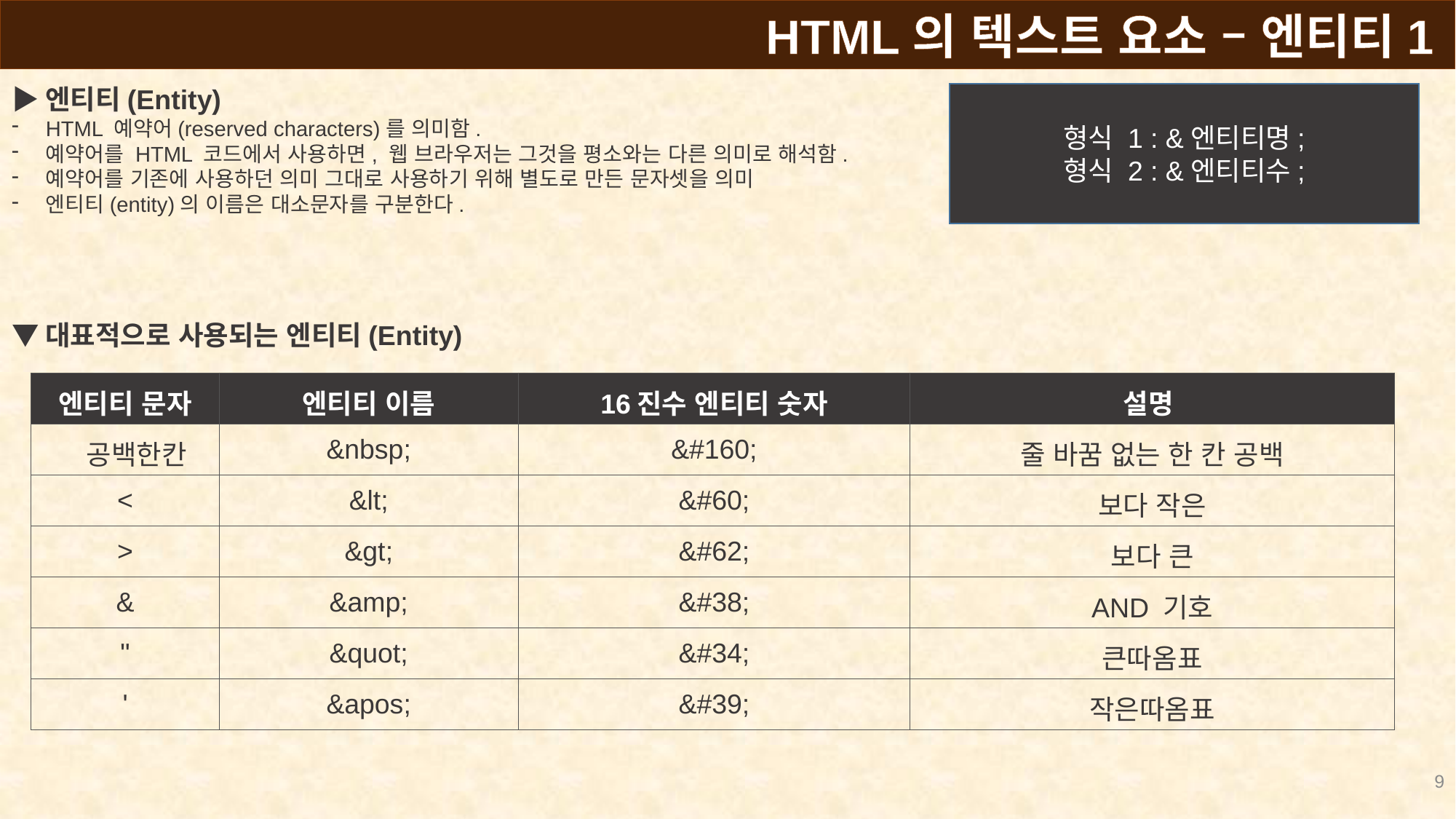

HTML의 텍스트 요소 – 엔티티1
▶엔티티(Entity)
HTML 예약어(reserved characters)를 의미함.
예약어를 HTML 코드에서 사용하면, 웹 브라우저는 그것을 평소와는 다른 의미로 해석함.
예약어를 기존에 사용하던 의미 그대로 사용하기 위해 별도로 만든 문자셋을 의미
엔티티(entity)의 이름은 대소문자를 구분한다.

▼대표적으로 사용되는 엔티티(Entity)
형식 1 : &엔티티명;
형식 2 : &엔티티수;
| 엔티티 문자 | 엔티티 이름 | 16진수 엔티티 숫자 | 설명 |
| --- | --- | --- | --- |
| 공백한칸 | &nbsp; | &#160; | 줄 바꿈 없는 한 칸 공백 |
| < | &lt; | &#60; | 보다 작은 |
| > | &gt; | &#62; | 보다 큰 |
| & | &amp; | &#38; | AND 기호 |
| " | &quot; | &#34; | 큰따옴표 |
| ' | &apos; | &#39; | 작은따옴표 |
9